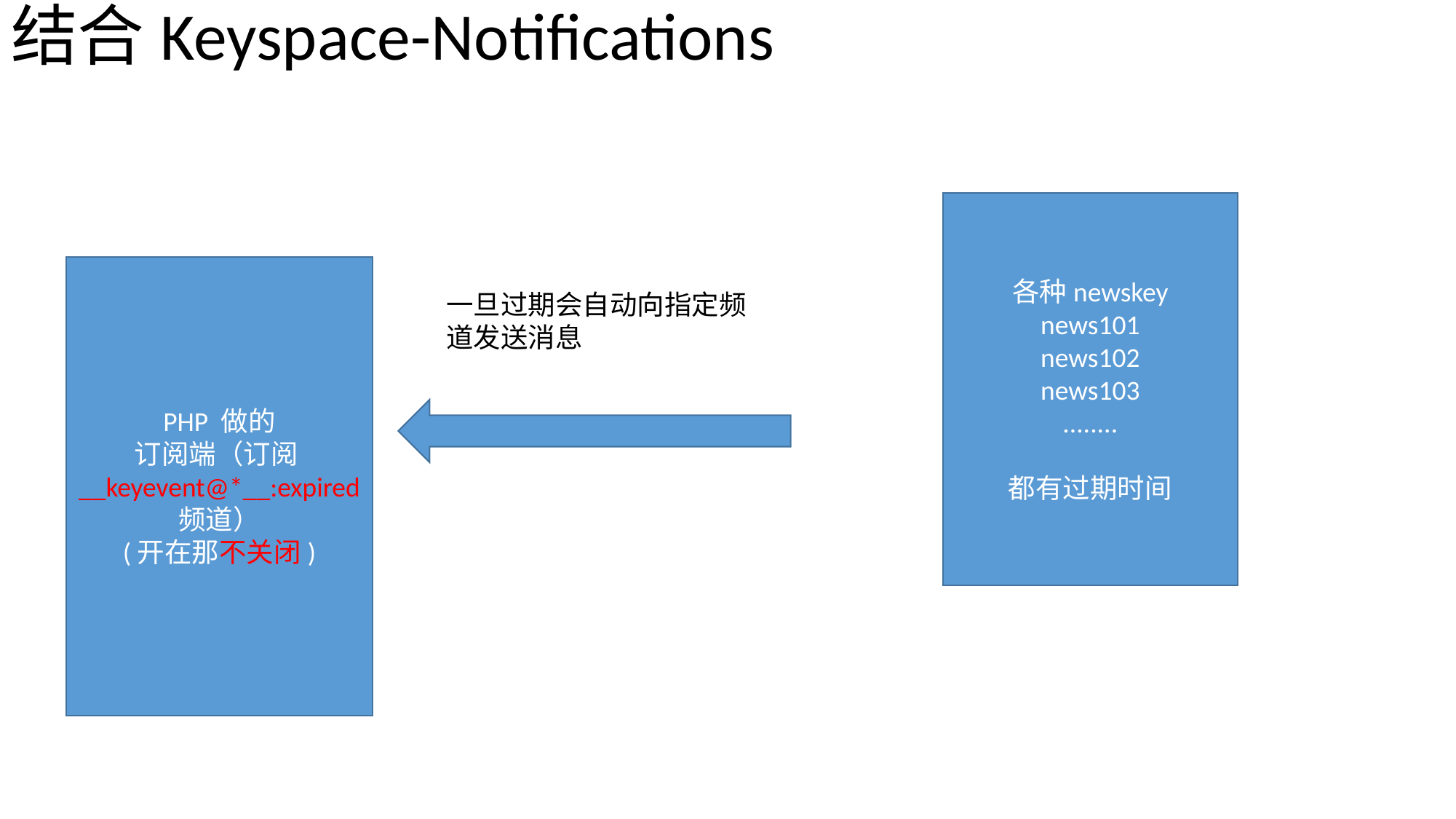

# 结合Keyspace-Notifications
各种newskey
news101
news102
news103
........

都有过期时间
PHP 做的
订阅端（订阅  __keyevent@*__:expired
频道）
(开在那不关闭)
一旦过期会自动向指定频道发送消息